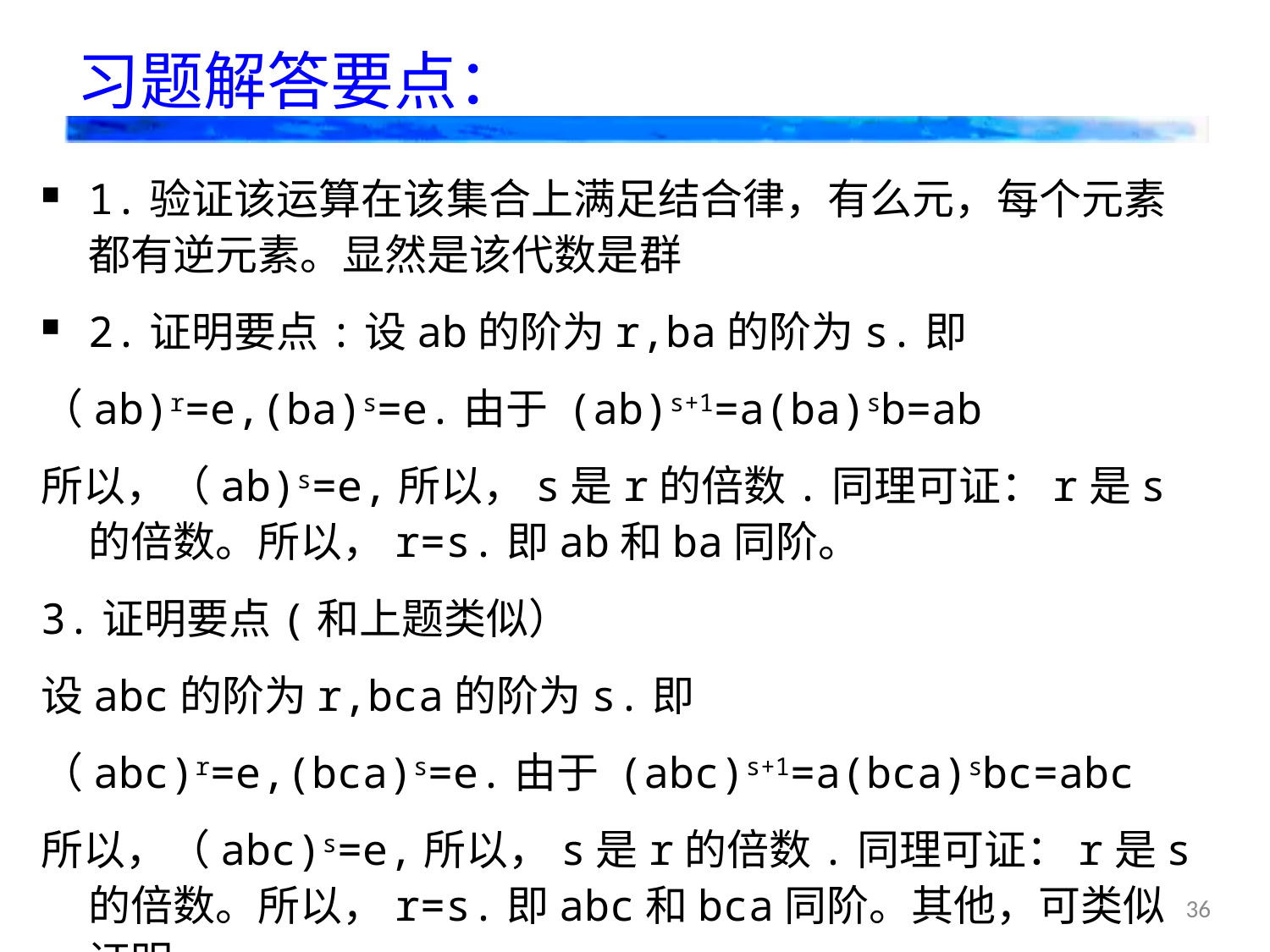

# 习题解答要点：
1.验证该运算在该集合上满足结合律，有么元，每个元素都有逆元素。显然是该代数是群
2.证明要点:设ab的阶为r,ba的阶为s.即
（ab)r=e,(ba)s=e.由于 (ab)s+1=a(ba)sb=ab
所以，（ab)s=e,所以，s是r的倍数.同理可证：r是s的倍数。所以，r=s.即ab和ba同阶。
3.证明要点(和上题类似）
设abc的阶为r,bca的阶为s.即
（abc)r=e,(bca)s=e.由于 (abc)s+1=a(bca)sbc=abc
所以，（abc)s=e,所以，s是r的倍数.同理可证：r是s的倍数。所以，r=s.即abc和bca同阶。其他，可类似证明。

36